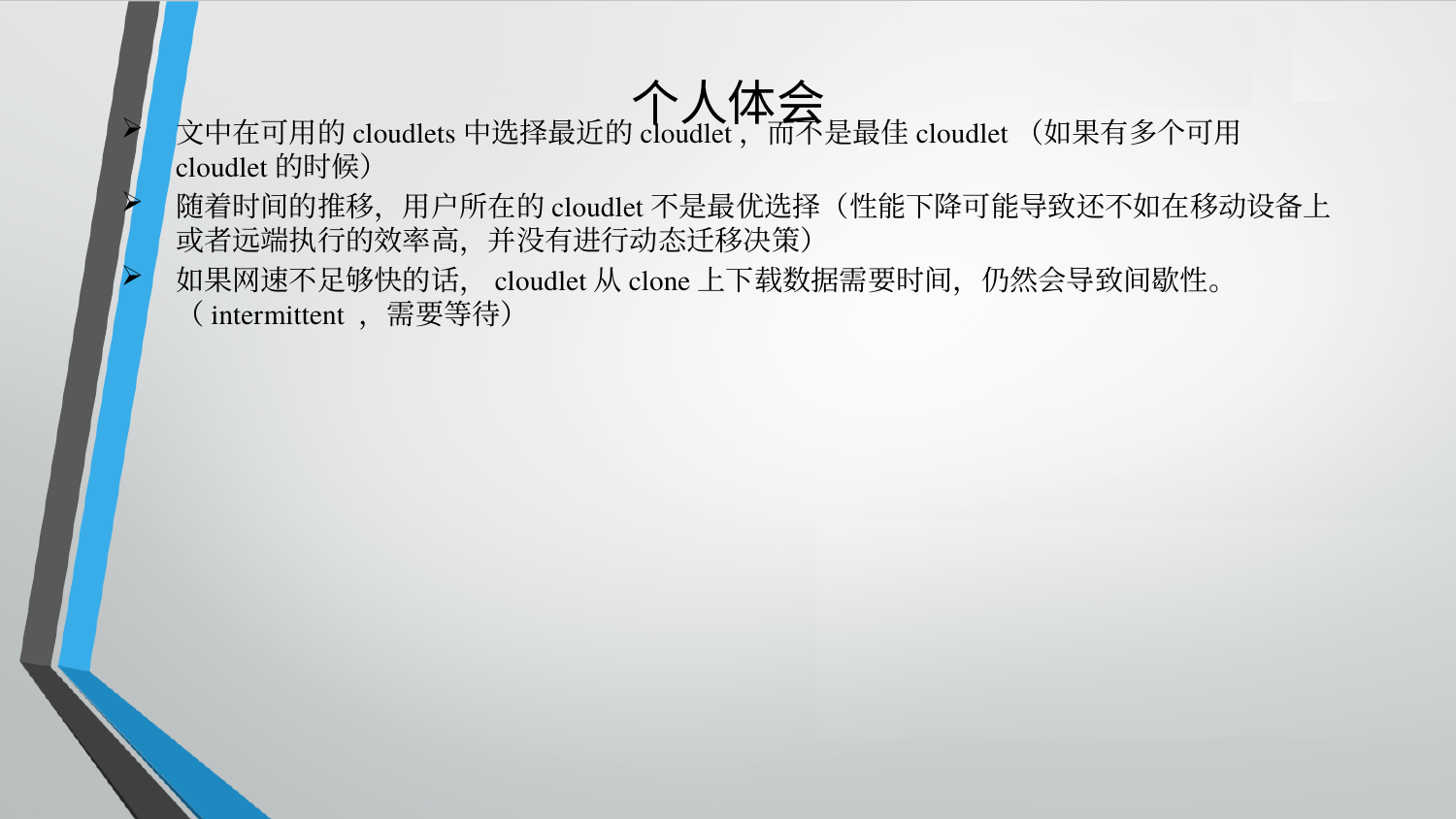

# 个人体会
文中在可用的cloudlets中选择最近的cloudlet，而不是最佳cloudlet（如果有多个可用cloudlet的时候）
随着时间的推移，用户所在的cloudlet不是最优选择（性能下降可能导致还不如在移动设备上或者远端执行的效率高，并没有进行动态迁移决策）
如果网速不足够快的话，cloudlet从clone上下载数据需要时间，仍然会导致间歇性。（intermittent ，需要等待）